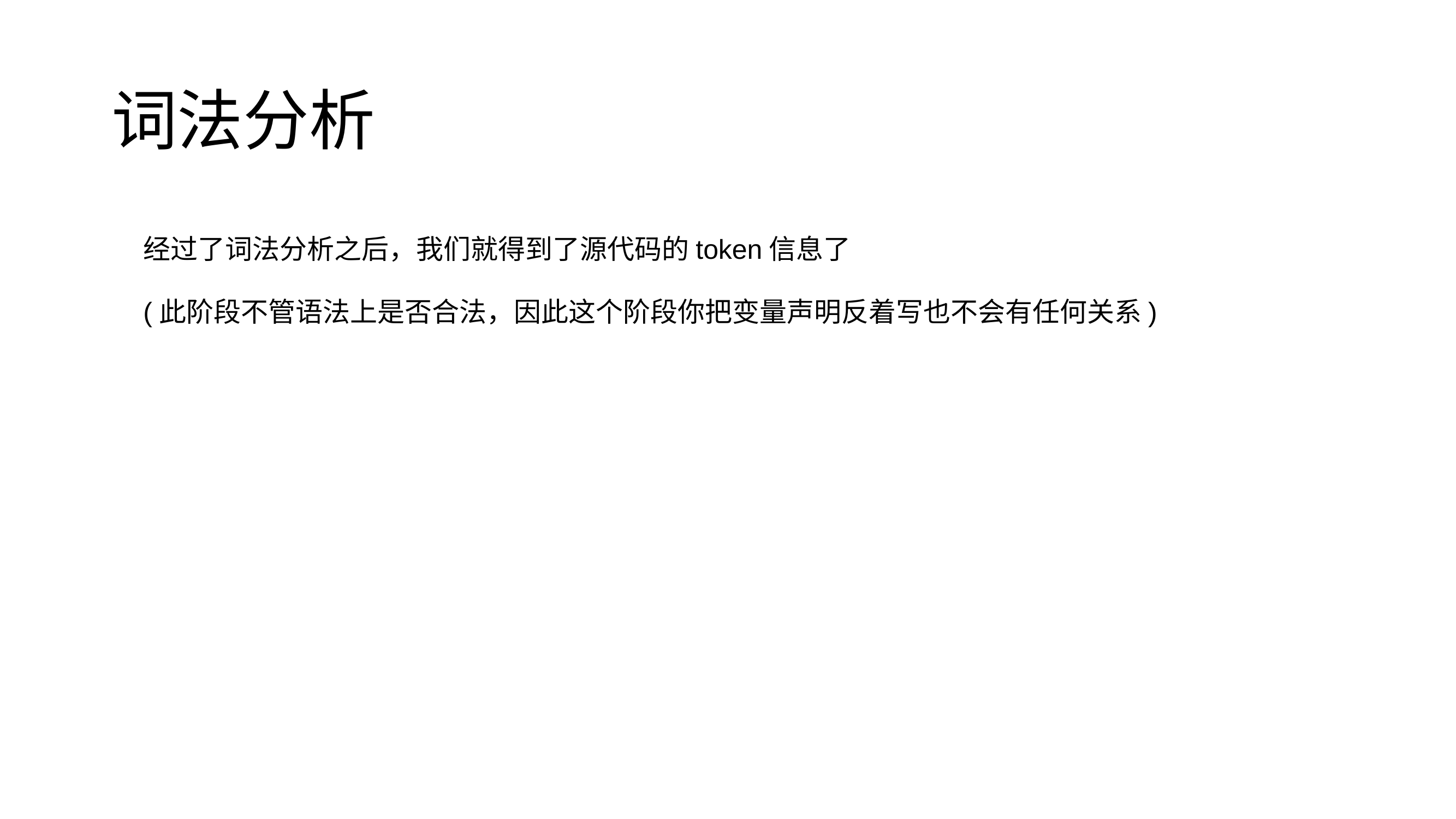

词法分析
经过了词法分析之后，我们就得到了源代码的token信息了

(此阶段不管语法上是否合法，因此这个阶段你把变量声明反着写也不会有任何关系)